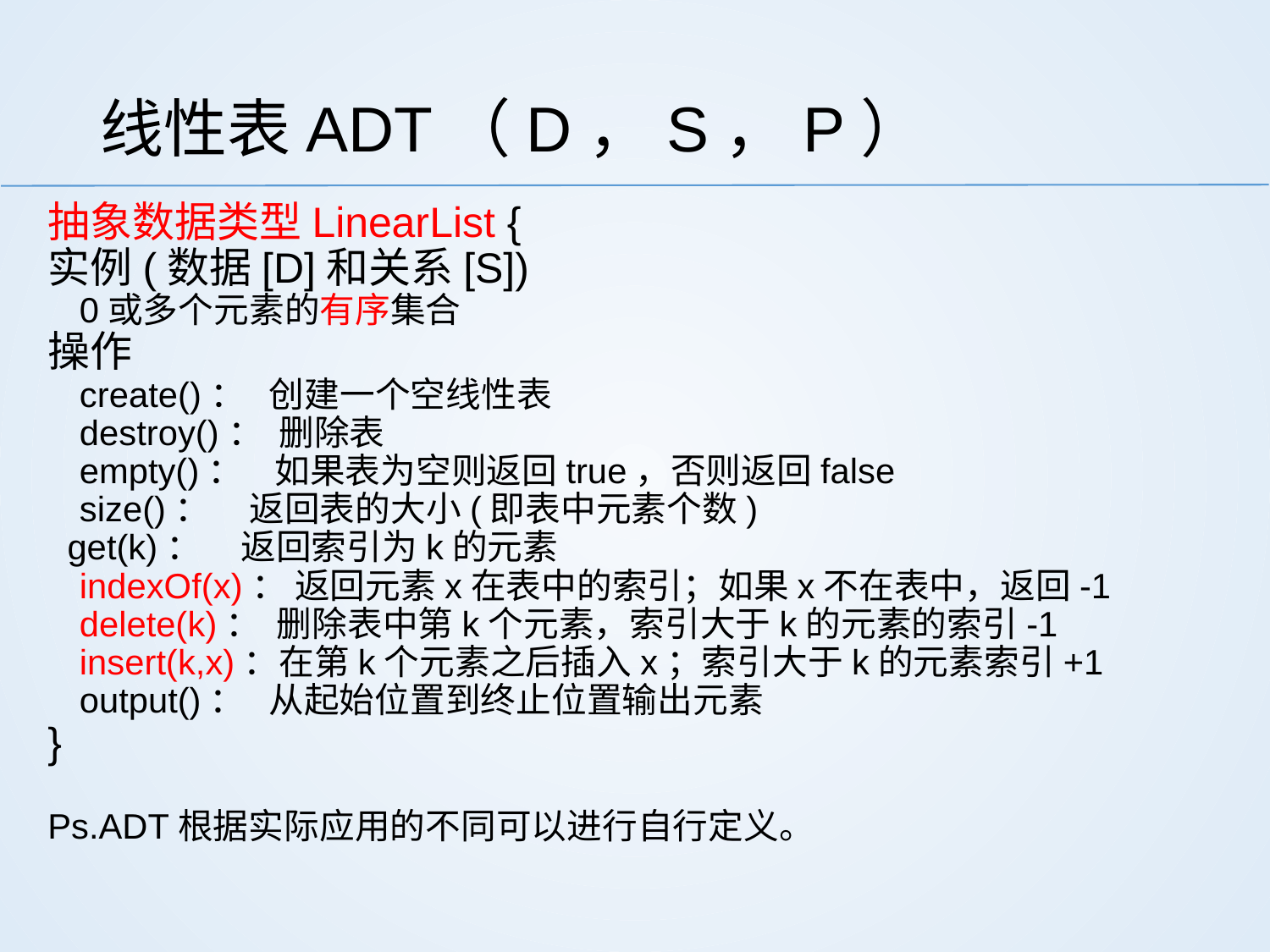

# 线性表ADT（D，S，P）
抽象数据类型LinearList {
实例(数据[D]和关系[S])
	0或多个元素的有序集合
操作
	create()：   创建一个空线性表
	destroy()：  删除表
	empty()：    如果表为空则返回true，否则返回false
	size()：     返回表的大小(即表中元素个数)
  get(k)：     返回索引为k的元素
	indexOf(x)： 返回元素x在表中的索引；如果x不在表中，返回-1
	delete(k)：  删除表中第k个元素，索引大于k的元素的索引-1
	insert(k,x)：在第k个元素之后插入x；索引大于k的元素索引+1
	output()：   从起始位置到终止位置输出元素
}

Ps.ADT根据实际应用的不同可以进行自行定义。
10